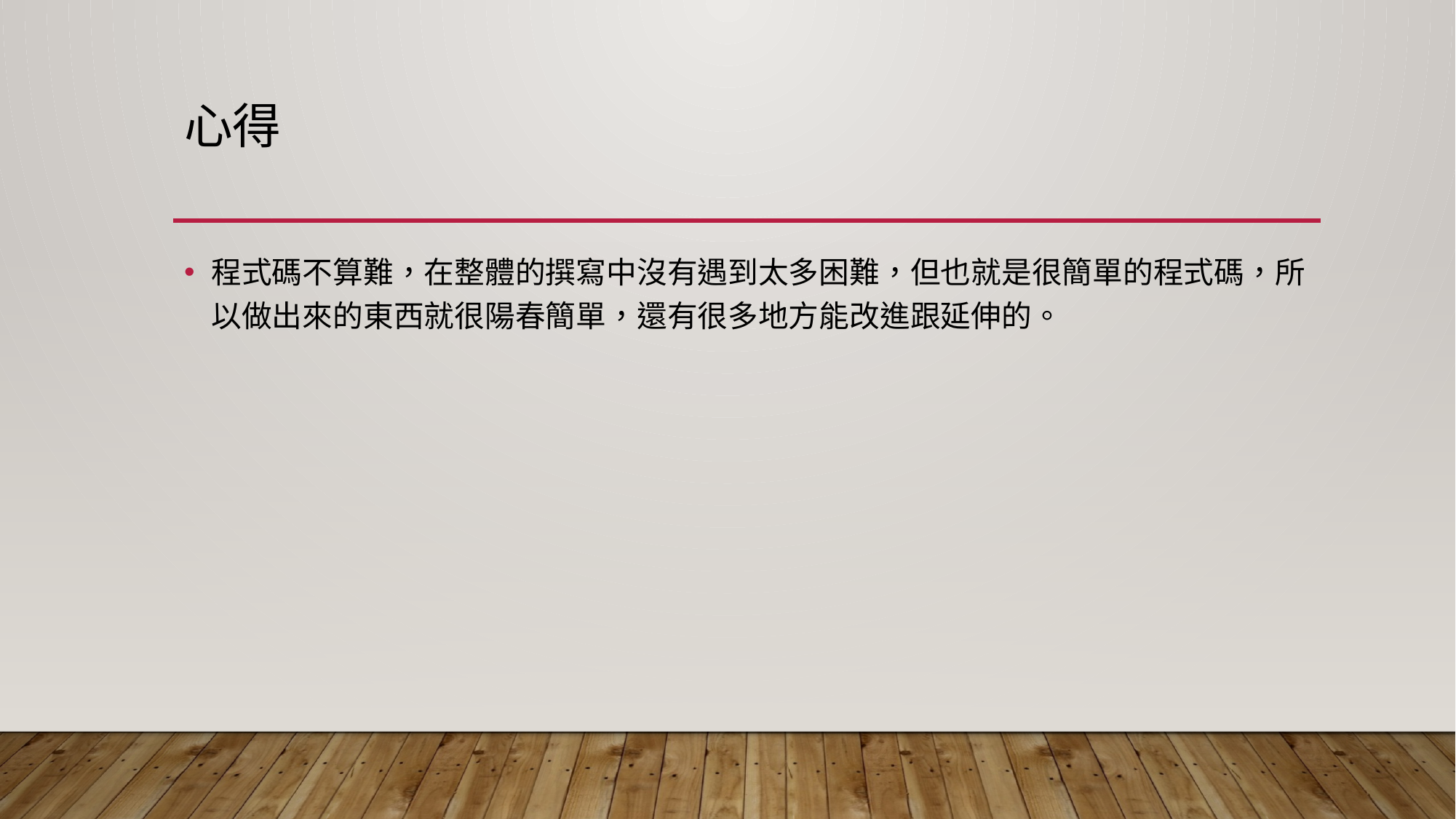

# 心得
程式碼不算難，在整體的撰寫中沒有遇到太多困難，但也就是很簡單的程式碼，所以做出來的東西就很陽春簡單，還有很多地方能改進跟延伸的。